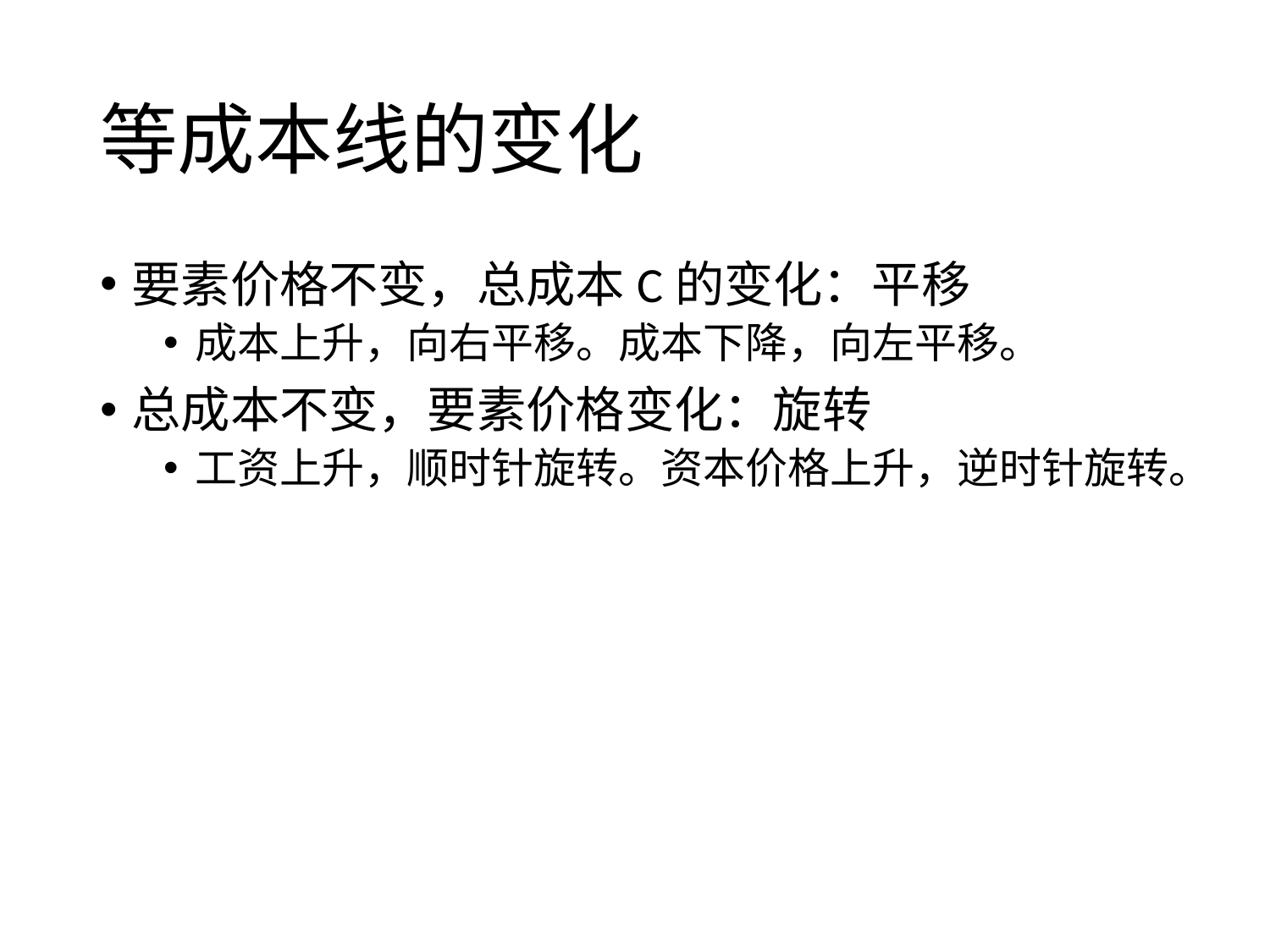

# 等成本线的变化
要素价格不变，总成本C的变化：平移
成本上升，向右平移。成本下降，向左平移。
总成本不变，要素价格变化：旋转
工资上升，顺时针旋转。资本价格上升，逆时针旋转。